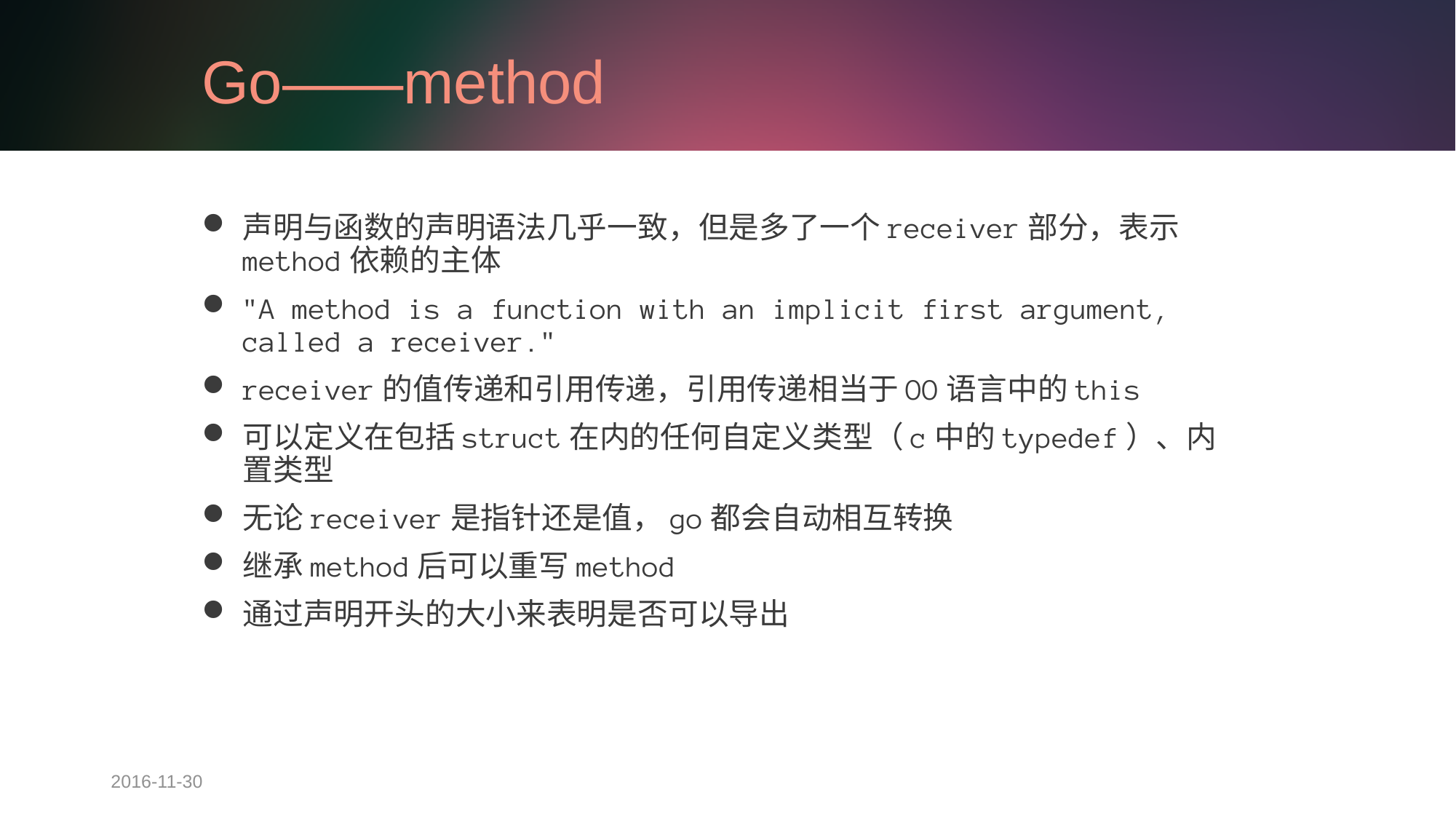

# Go——method
声明与函数的声明语法几乎一致，但是多了一个receiver部分，表示method依赖的主体
"A method is a function with an implicit first argument, called a receiver."
receiver的值传递和引用传递，引用传递相当于OO语言中的this
可以定义在包括struct在内的任何自定义类型（c中的typedef）、内置类型
无论receiver是指针还是值，go都会自动相互转换
继承method后可以重写method
通过声明开头的大小来表明是否可以导出
2016-11-30
22